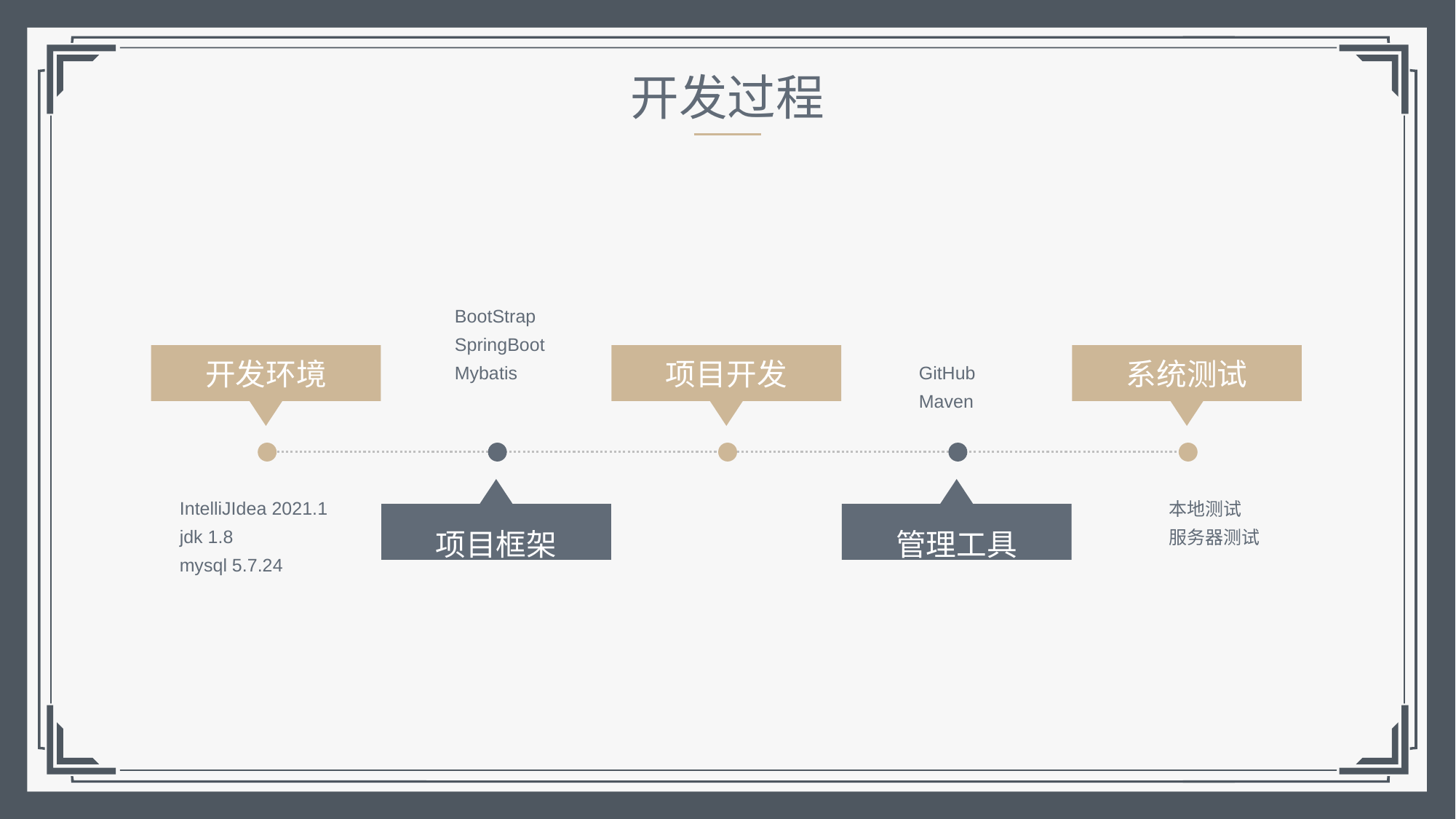

开发过程
BootStrap
SpringBoot
Mybatis
GitHub
Maven
开发环境
项目开发
系统测试
本地测试
服务器测试

IntelliJIdea 2021.1
jdk 1.8
mysql 5.7.24

管理工具
项目框架